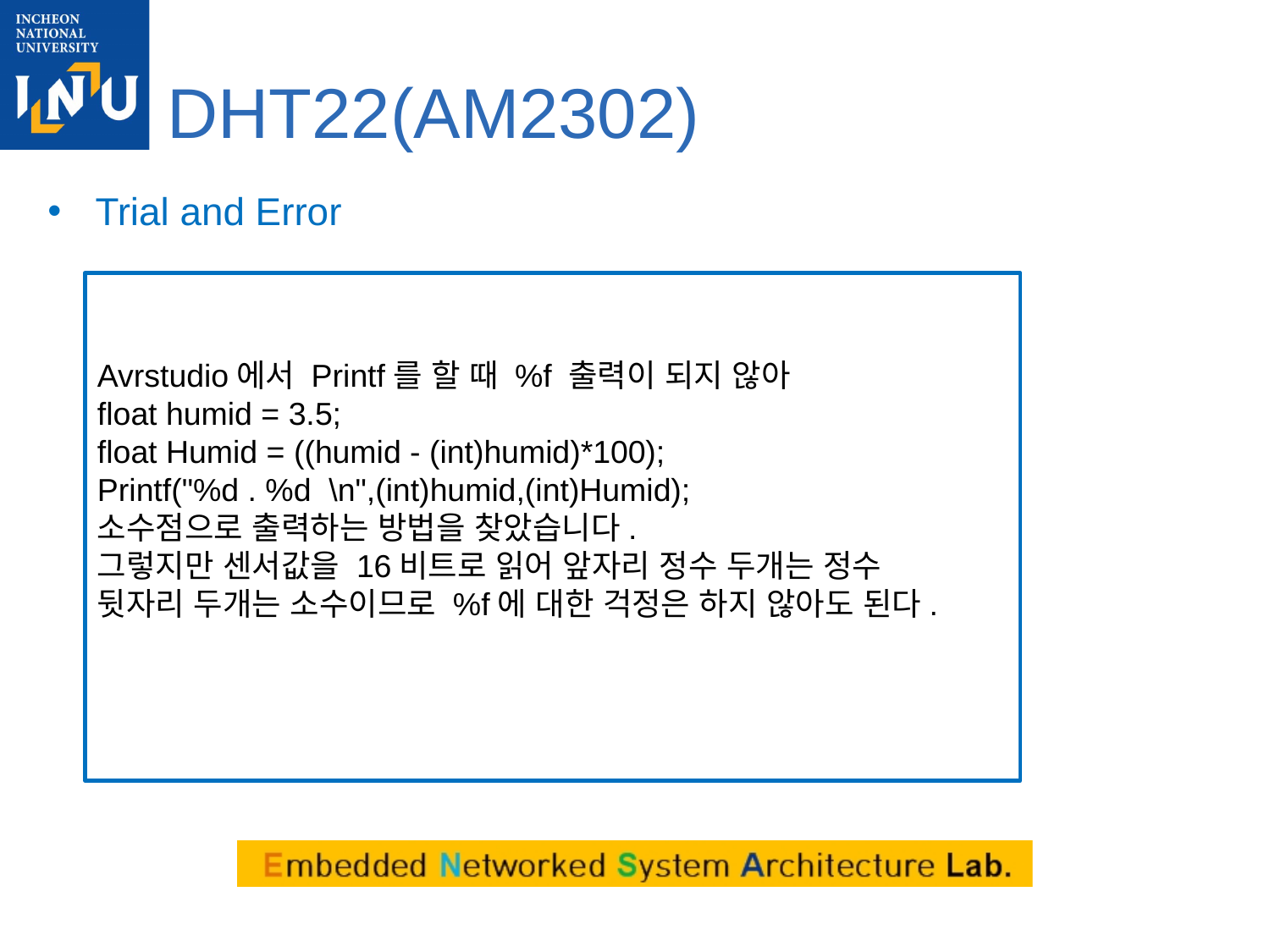

DHT22(AM2302)
Trial and Error

Avrstudio에서 Printf를 할 때 %f 출력이 되지 않아
float humid = 3.5;
float Humid = ((humid - (int)humid)*100);
Printf("%d . %d  \n",(int)humid,(int)Humid);
소수점으로 출력하는 방법을 찾았습니다.
그렇지만 센서값을 16비트로 읽어 앞자리 정수 두개는 정수
뒷자리 두개는 소수이므로 %f에 대한 걱정은 하지 않아도 된다.